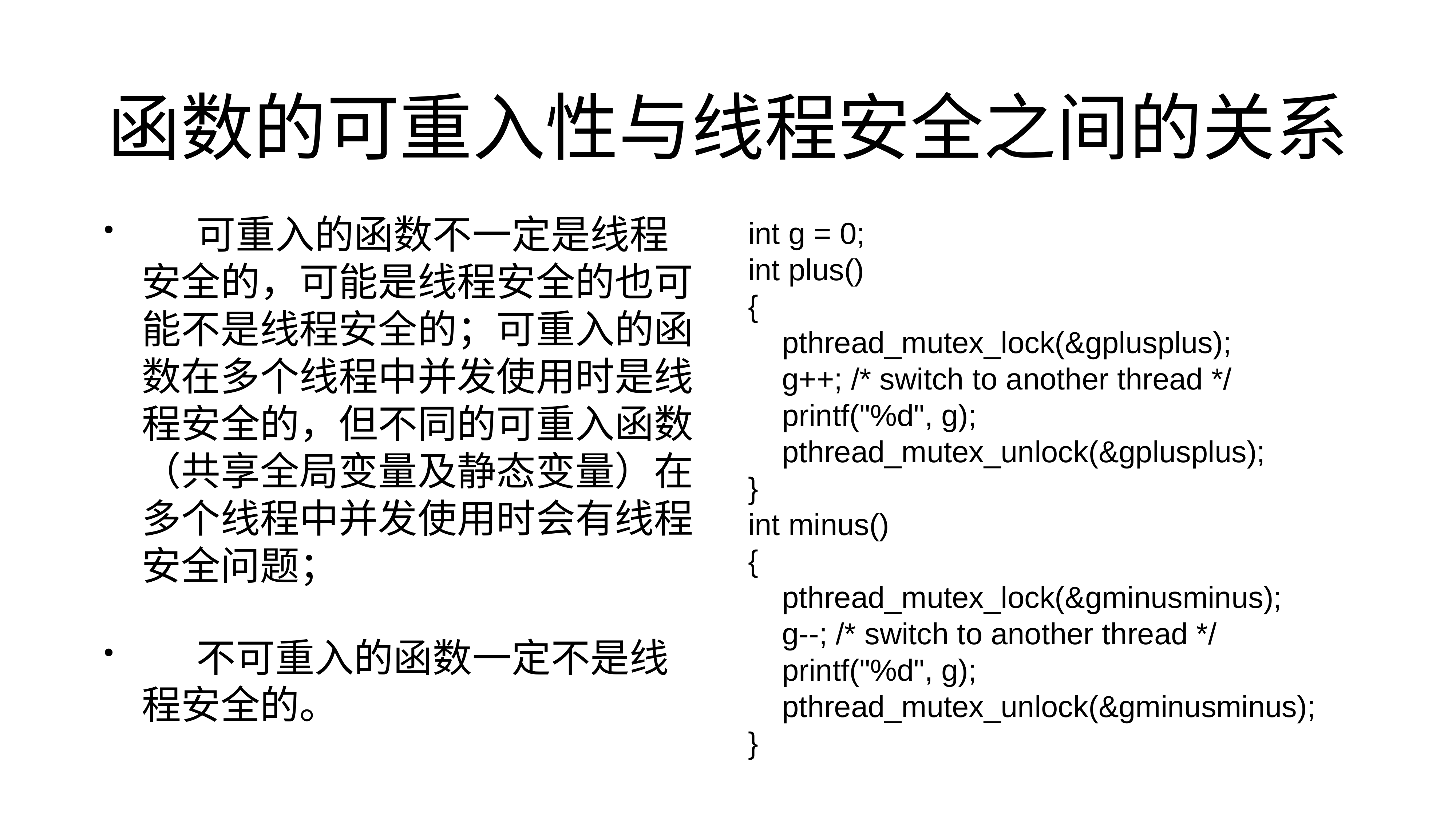

# 函数的可重入性与线程安全之间的关系
	可重入的函数不一定是线程安全的，可能是线程安全的也可能不是线程安全的；可重入的函数在多个线程中并发使用时是线程安全的，但不同的可重入函数（共享全局变量及静态变量）在多个线程中并发使用时会有线程安全问题；
	不可重入的函数一定不是线程安全的。
int g = 0;
int plus()
{
    pthread_mutex_lock(&gplusplus);
    g++; /* switch to another thread */
    printf("%d", g);
    pthread_mutex_unlock(&gplusplus);
}
int minus()
{
    pthread_mutex_lock(&gminusminus);
    g--; /* switch to another thread */
    printf("%d", g);
    pthread_mutex_unlock(&gminusminus);
}